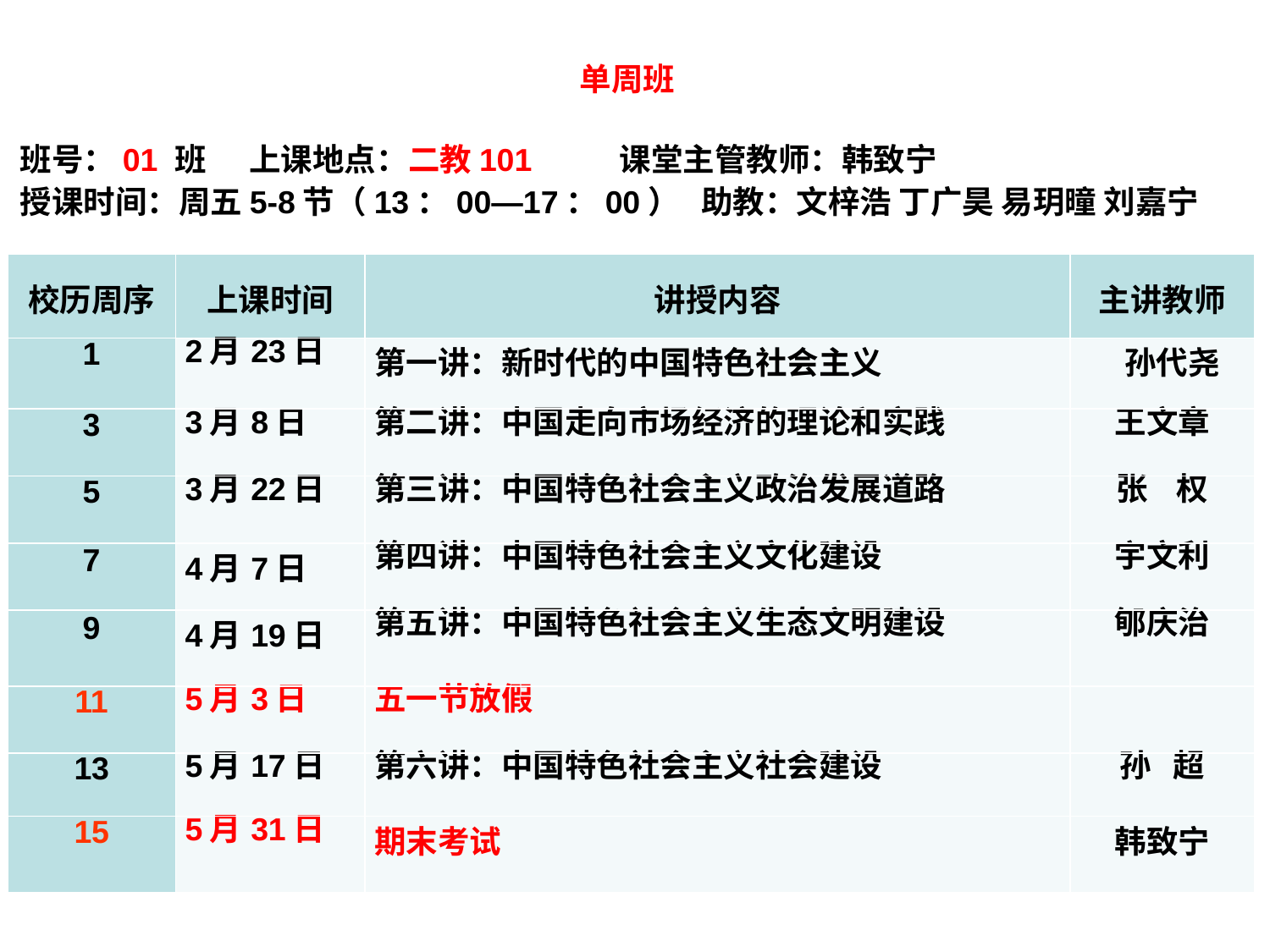

单周班

班号：01 班      上课地点：二教101         课堂主管教师：韩致宁
授课时间：周五5-8节（13：00—17：00）   助教：文梓浩 丁广昊 易玥曈 刘嘉宁
| 校历周序 | 上课时间 | 讲授内容 | 主讲教师 |
| --- | --- | --- | --- |
| 1 | 2月23日 | 第一讲：新时代的中国特色社会主义 | 孙代尧 |
| 3 | 3月8日 | 第二讲：中国走向市场经济的理论和实践 | 王文章 |
| 5 | 3月22日 | 第三讲：中国特色社会主义政治发展道路 | 张 权 |
| 7 | 4月7日 | 第四讲：中国特色社会主义文化建设 | 宇文利 |
| 9 | 4月19日 | 第五讲：中国特色社会主义生态文明建设 | 郇庆治 |
| 11 | 5月3日 | 五一节放假 |  |
| 13 | 5月17日 | 第六讲：中国特色社会主义社会建设 | 孙 超 |
| 15 | 5月31日 | 期末考试 | 韩致宁 |